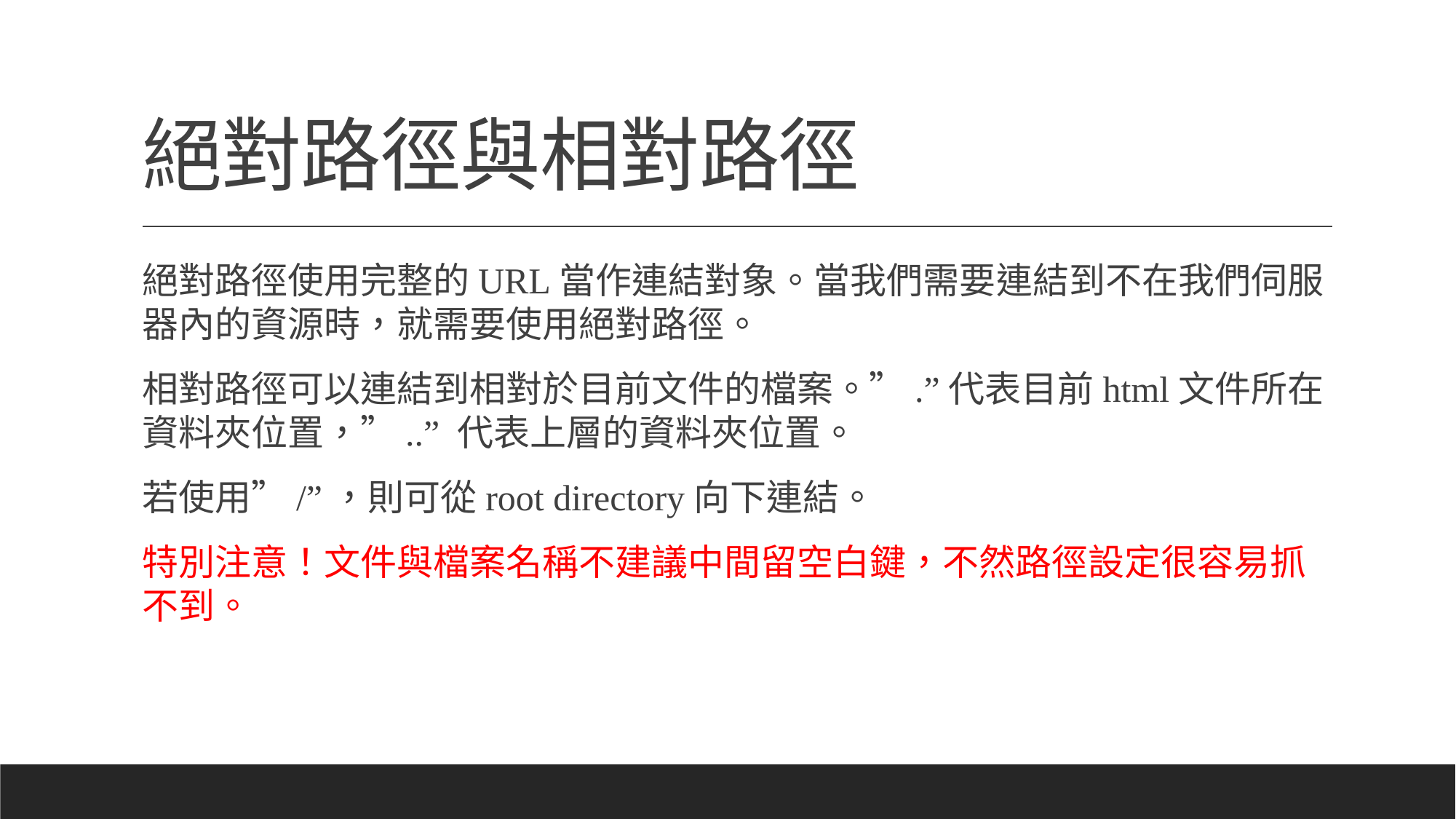

# 絕對路徑與相對路徑
絕對路徑使用完整的URL當作連結對象。當我們需要連結到不在我們伺服器內的資源時，就需要使用絕對路徑。
相對路徑可以連結到相對於目前文件的檔案。”.”代表目前html文件所在資料夾位置，”..” 代表上層的資料夾位置。
若使用”/”，則可從root directory向下連結。
特別注意！文件與檔案名稱不建議中間留空白鍵，不然路徑設定很容易抓不到。